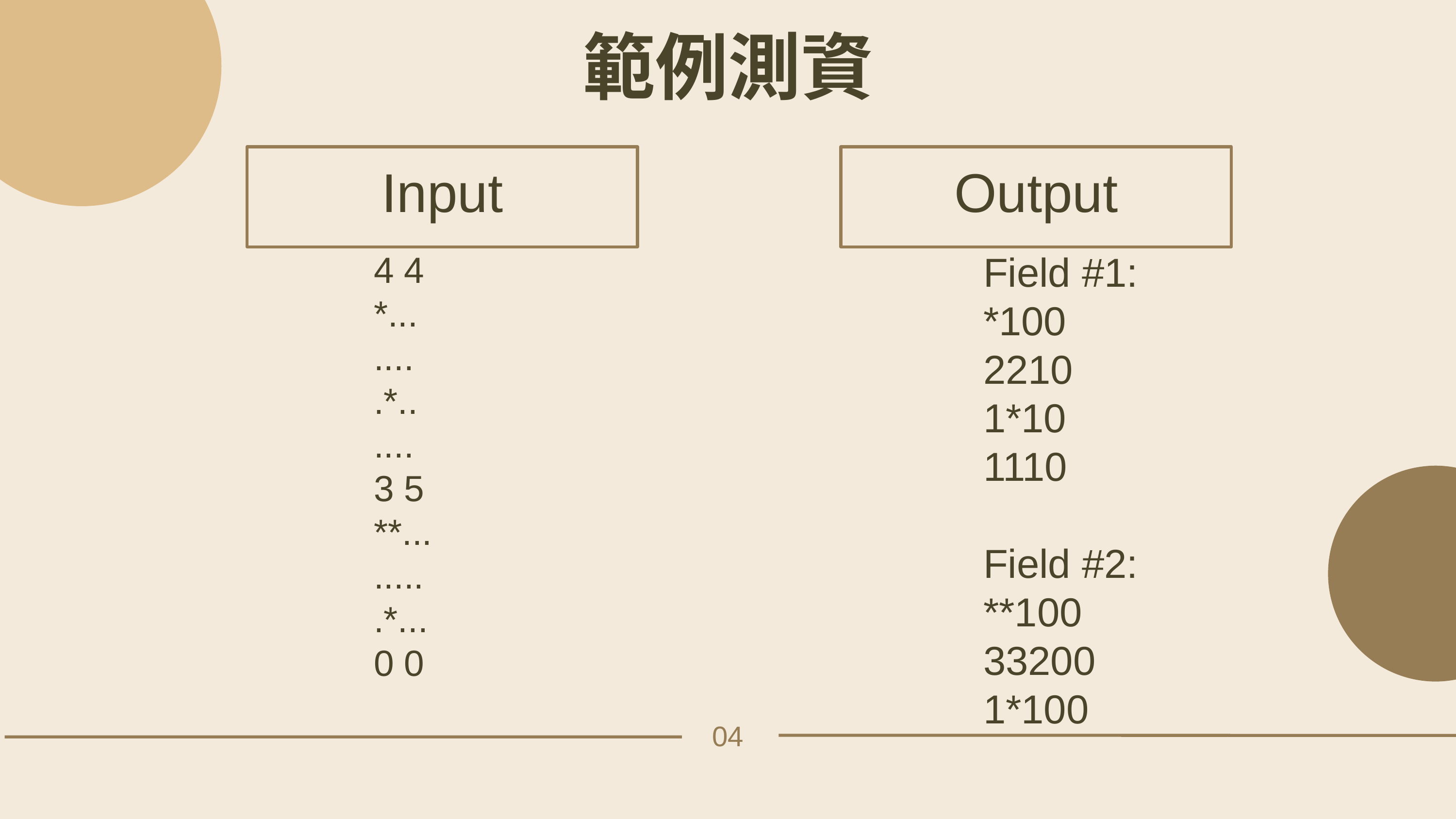

範例測資

Input
Output
4 4
*...
....
.*..
....
3 5
**...
.....
.*...
0 0

Field #1:
*100
2210
1*10
1110

Field #2:
**100
33200
1*100

04